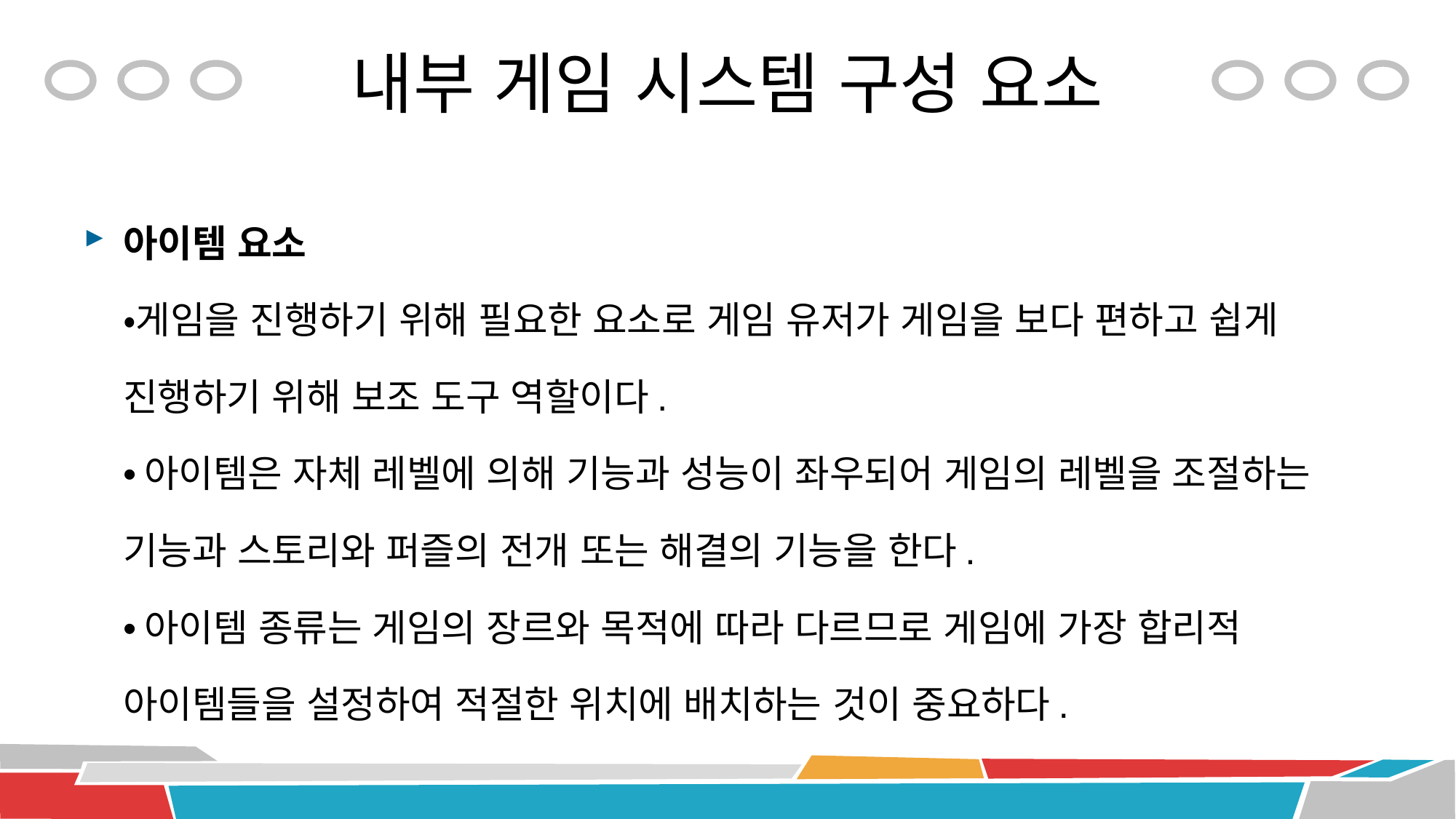

# 내부 게임 시스템 구성 요소
아이템 요소
•게임을 진행하기 위해 필요한 요소로 게임 유저가 게임을 보다 편하고 쉽게 진행하기 위해 보조 도구 역할이다.
•아이템은 자체 레벨에 의해 기능과 성능이 좌우되어 게임의 레벨을 조절하는 기능과 스토리와 퍼즐의 전개 또는 해결의 기능을 한다.
•아이템 종류는 게임의 장르와 목적에 따라 다르므로 게임에 가장 합리적 아이템들을 설정하여 적절한 위치에 배치하는 것이 중요하다.